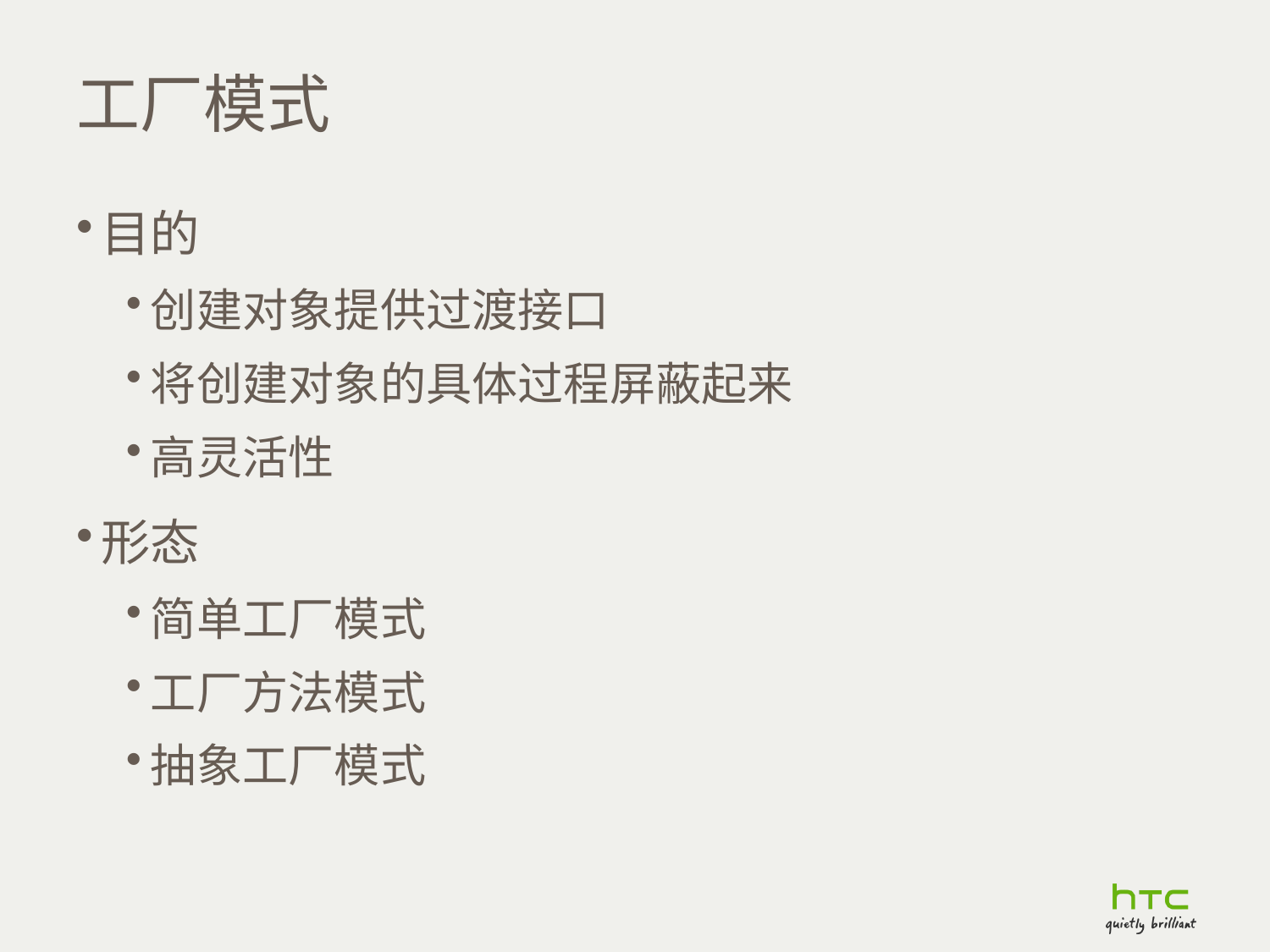

# 工厂模式
目的
创建对象提供过渡接口
将创建对象的具体过程屏蔽起来
高灵活性
形态
简单工厂模式
工厂方法模式
抽象工厂模式